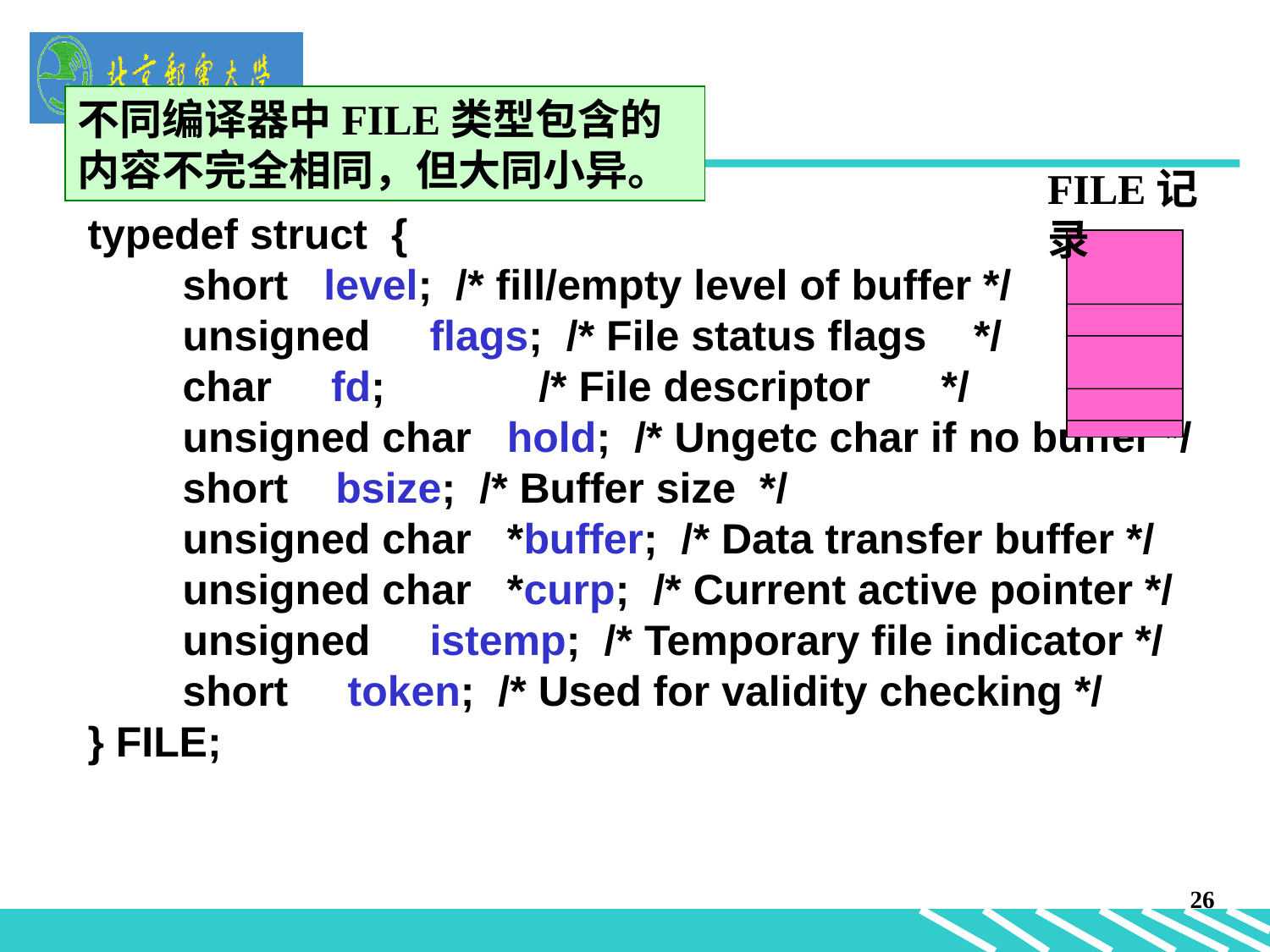

FILE声明示例
不同编译器中FILE类型包含的内容不完全相同，但大同小异。
FILE记录

typedef struct  {
        short   level;  /* fill/empty level of buffer */
        unsigned     flags;  /* File status flags    */
        char     fd;             /* File descriptor      */
        unsigned char   hold;  /* Ungetc char if no buffer */
        short    bsize;  /* Buffer size  */
        unsigned char   *buffer;  /* Data transfer buffer */
        unsigned char   *curp;  /* Current active pointer */
        unsigned     istemp;  /* Temporary file indicator */
        short     token;  /* Used for validity checking */
} FILE;
26